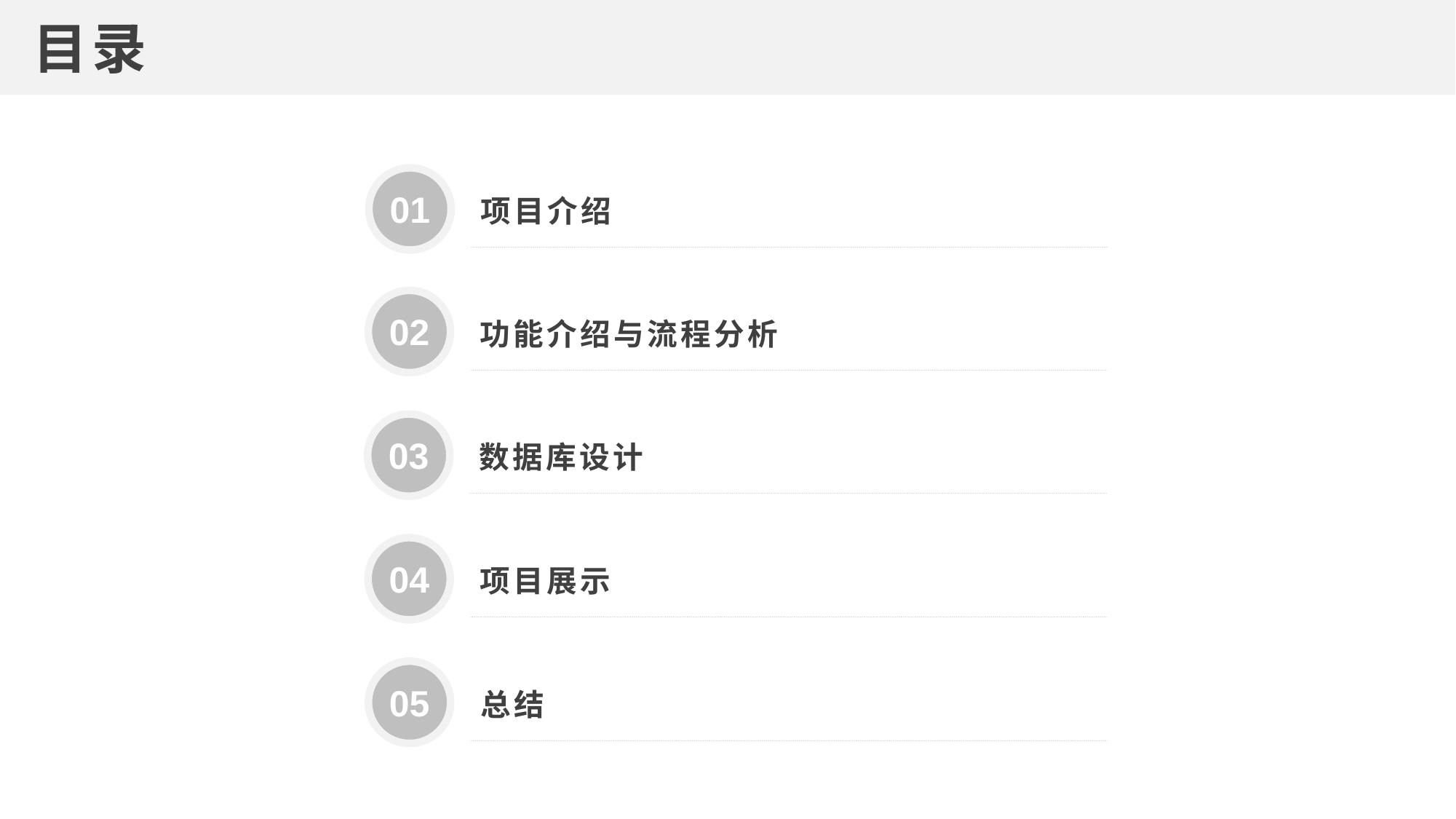

目录

01
项目介绍

02
功能介绍与流程分析

03
数据库设计

04
项目展示

05
总结